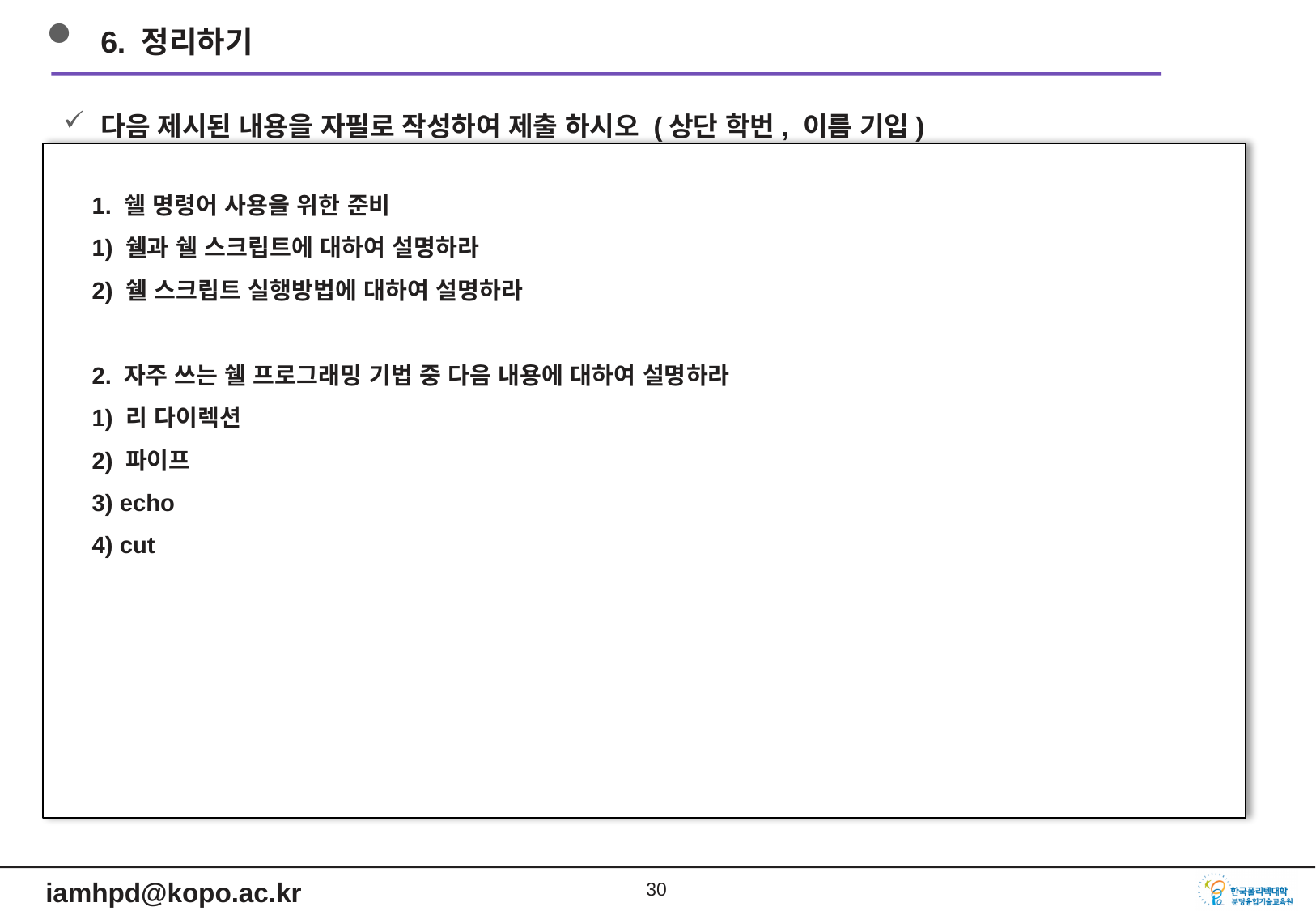

6. 정리하기
다음 제시된 내용을 자필로 작성하여 제출 하시오 (상단 학번, 이름 기입)

1. 쉘 명령어 사용을 위한 준비
1) 쉘과 쉘 스크립트에 대하여 설명하라
2) 쉘 스크립트 실행방법에 대하여 설명하라

2. 자주 쓰는 쉘 프로그래밍 기법 중 다음 내용에 대하여 설명하라
1) 리 다이렉션
2) 파이프
3) echo
4) cut
30